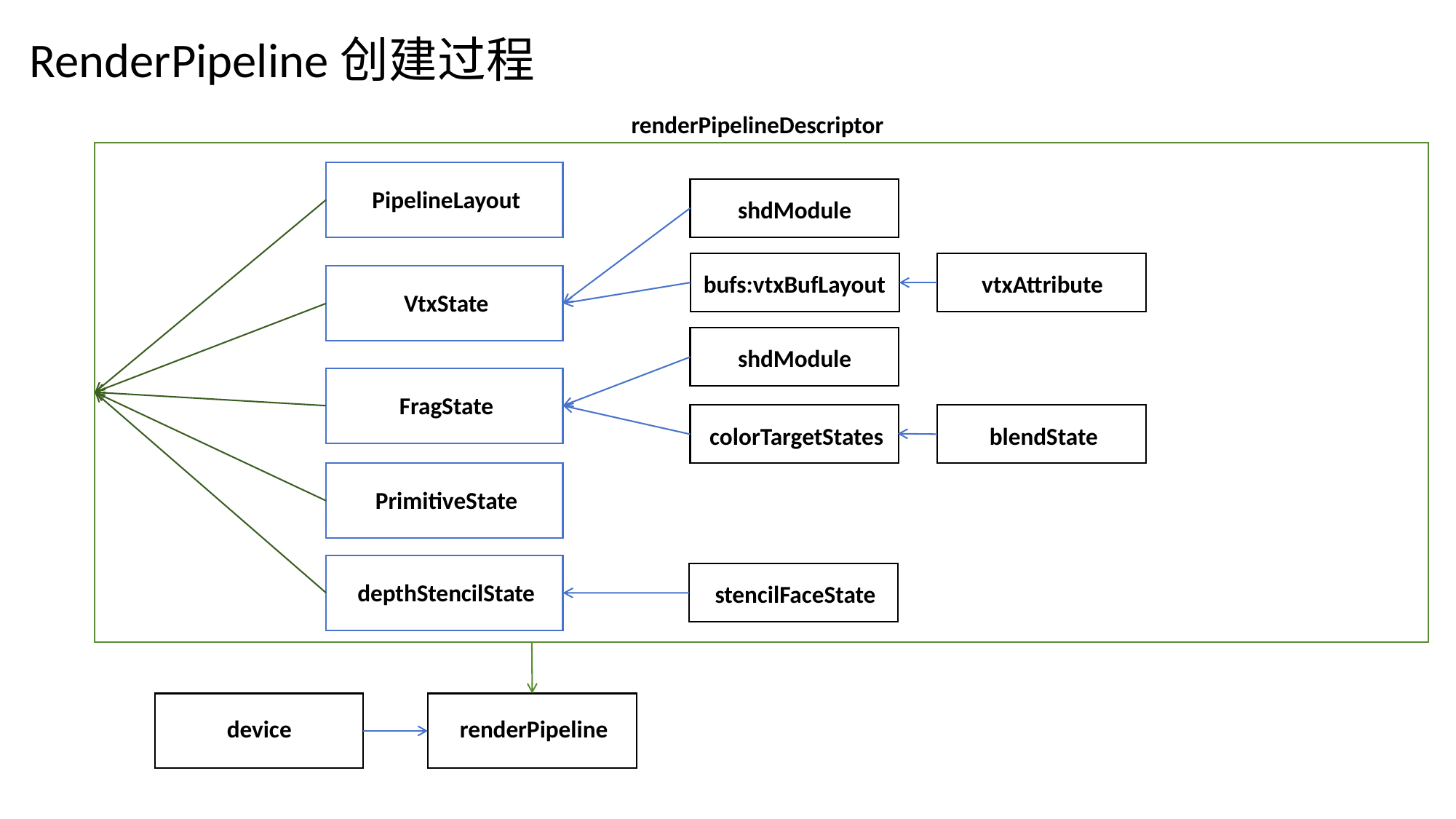

# RenderPipeline创建过程
renderPipelineDescriptor

PipelineLayout

shdModule

bufs:vtxBufLayout
vtxAttribute

VtxState

shdModule

FragState

colorTargetStates
blendState

PrimitiveState

depthStencilState
stencilFaceState

device

renderPipeline